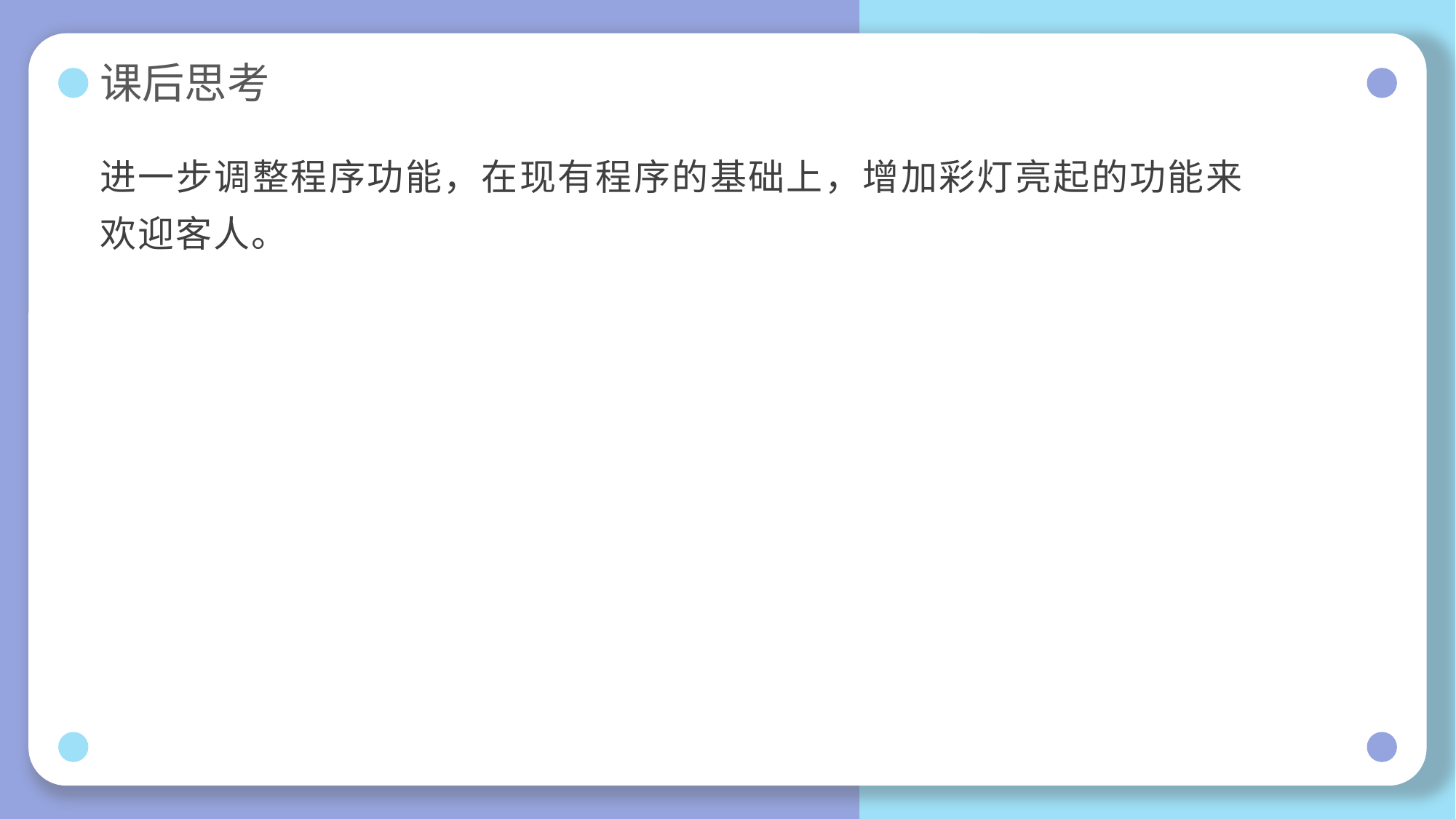

# 课后思考
进一步调整程序功能，在现有程序的基础上，增加彩灯亮起的功能来欢迎客人。